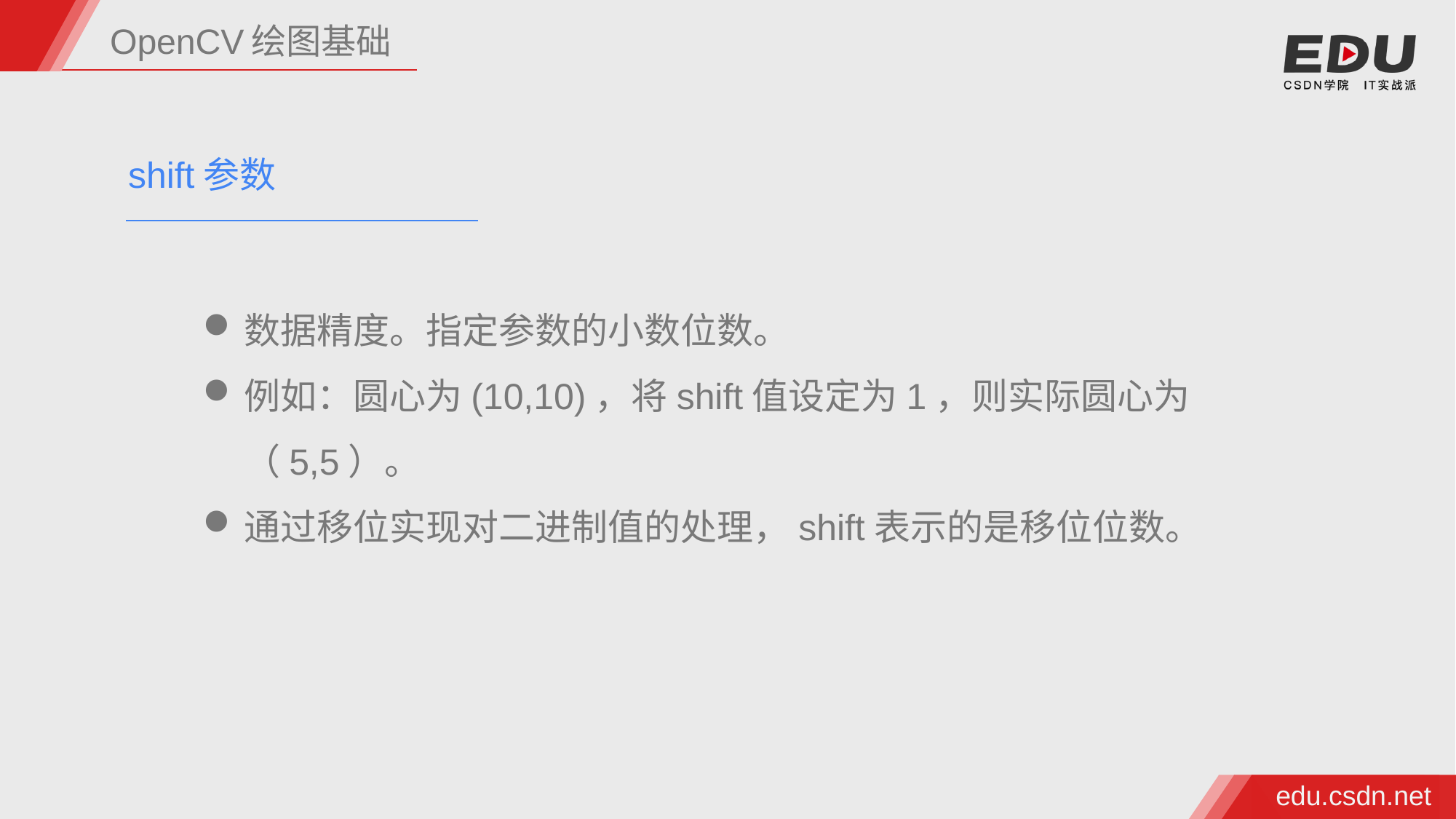

OpenCV绘图基础
shift参数
数据精度。指定参数的小数位数。
例如：圆心为(10,10)，将shift值设定为1，则实际圆心为（5,5）。
通过移位实现对二进制值的处理，shift表示的是移位位数。